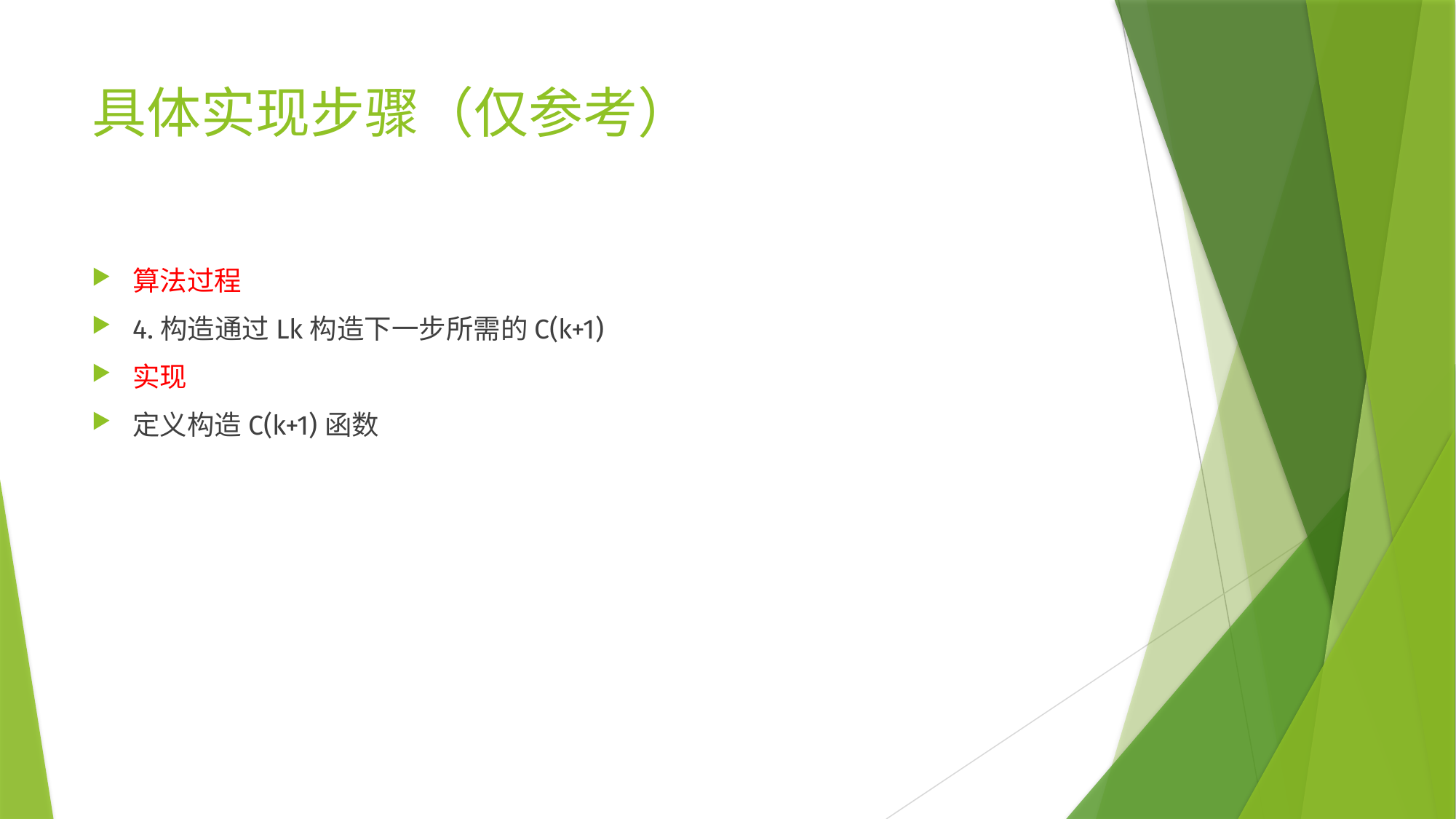

# 具体实现步骤（仅参考）
算法过程
4.构造通过Lk构造下一步所需的C(k+1)
实现
定义构造C(k+1)函数